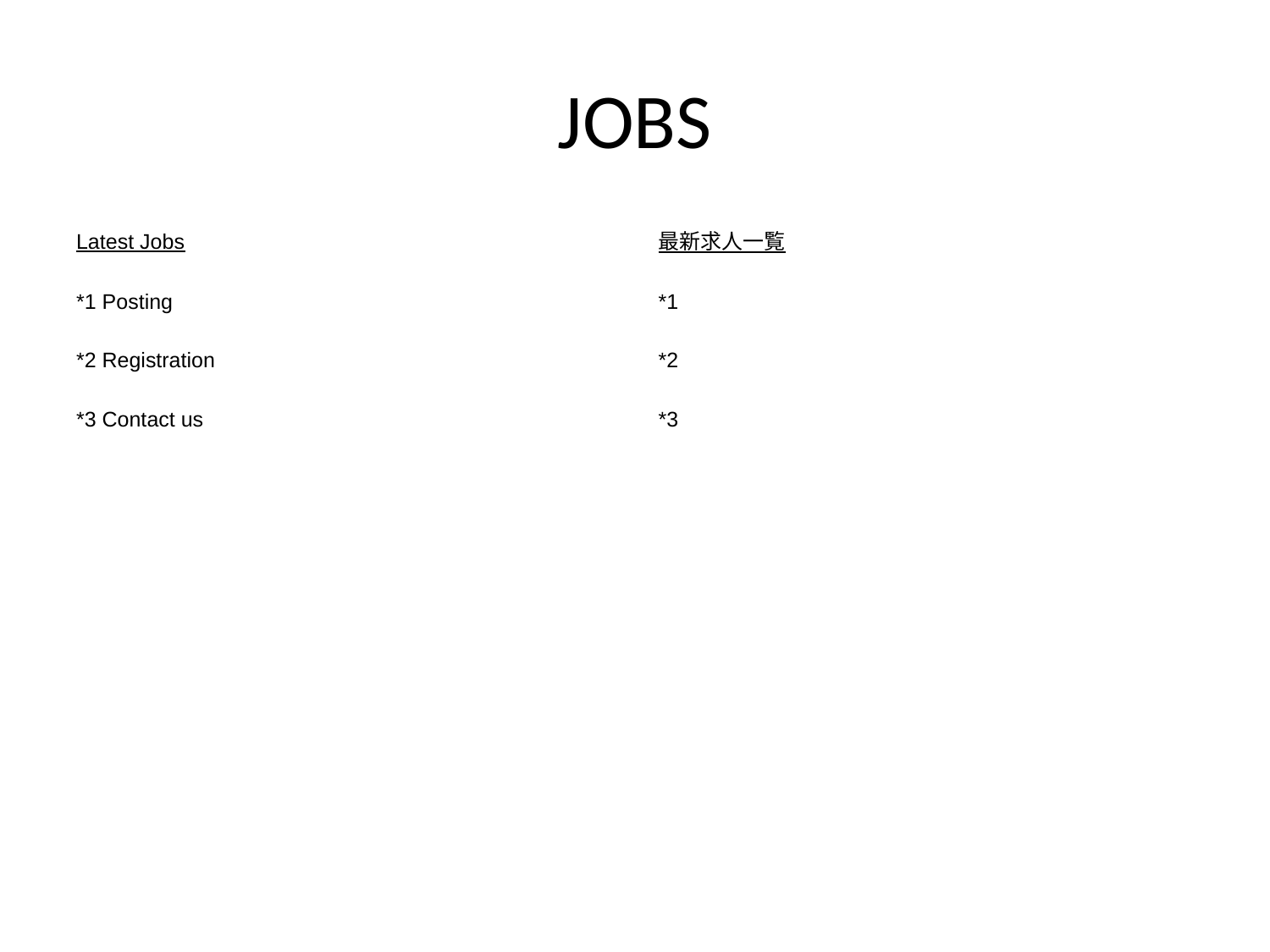

# JOBS
Latest Jobs

*1 Posting

*2 Registration

*3 Contact us
最新求人一覧

*1

*2

*3